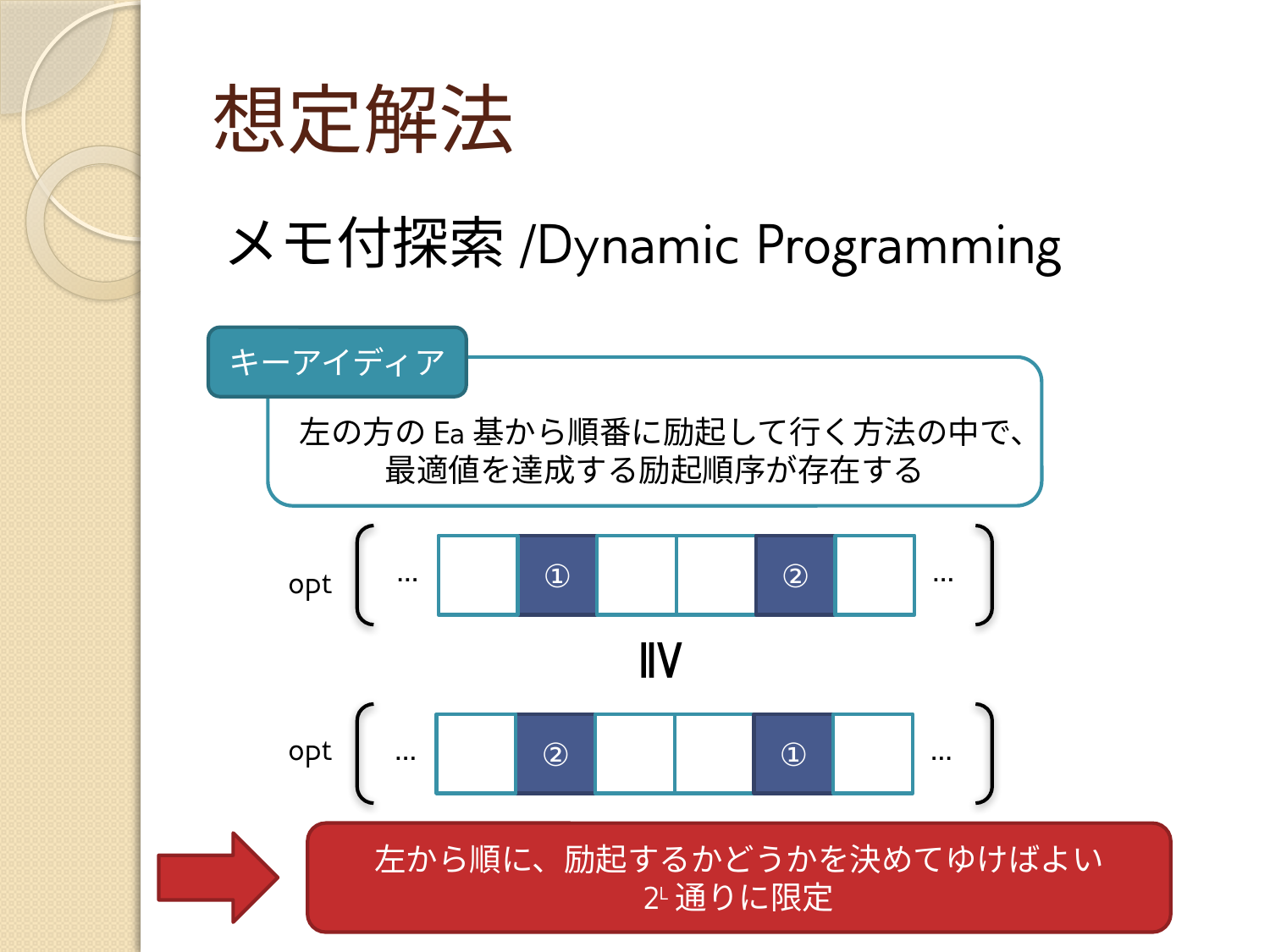

# 想定解法
メモ付探索/Dynamic Programming
キーアイディア

左の方のEa基から順番に励起して行く方法の中で、
最適値を達成する励起順序が存在する

①

②

…
…
opt
≧

②

①

opt
…
…
左から順に、励起するかどうかを決めてゆけばよい
2L通りに限定